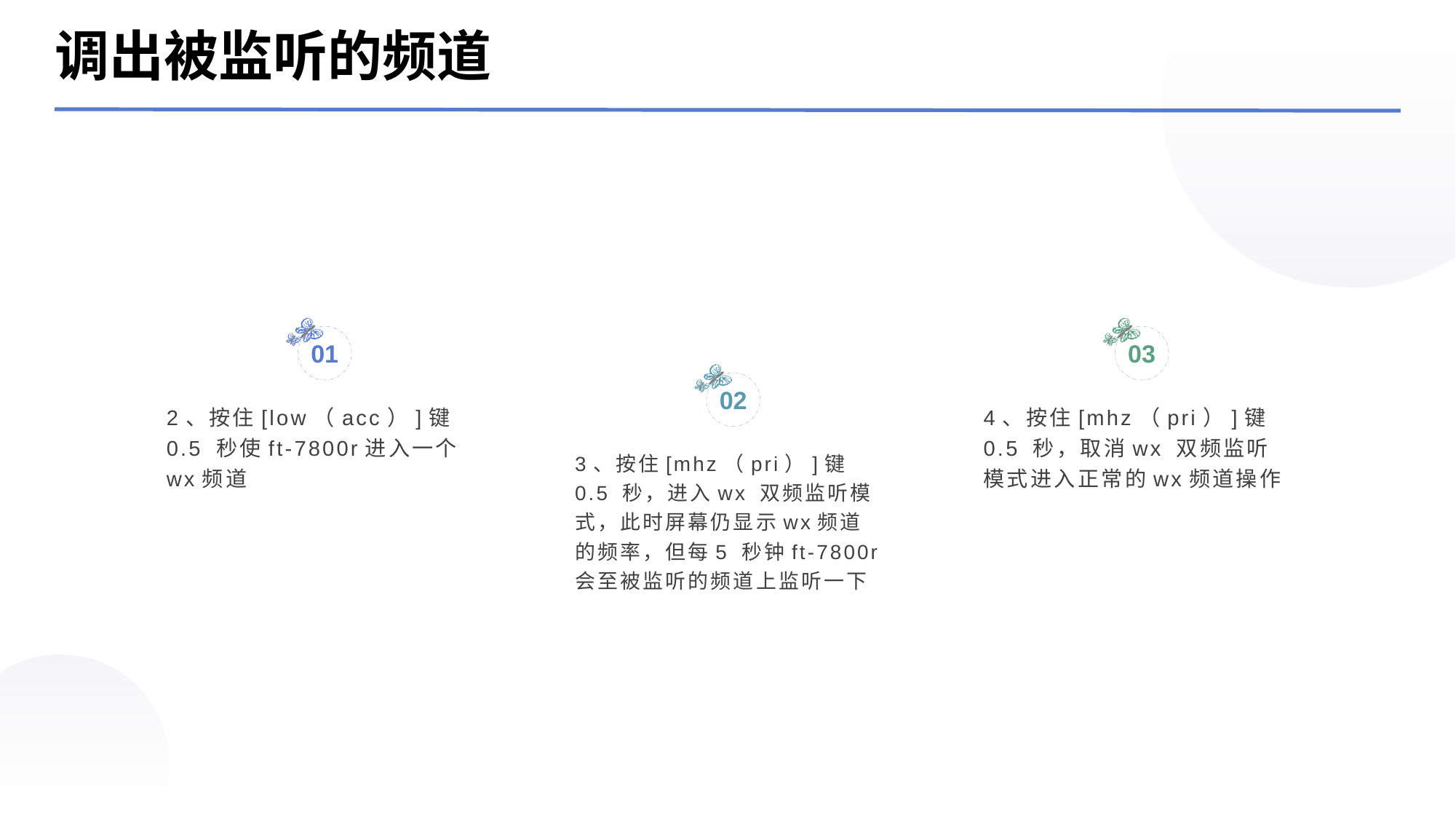

调出被监听的频道

03
01

02

2、按住[low（acc）]键0.5 秒使ft-7800r进入一个wx频道
4、按住[mhz（pri）]键0.5 秒，取消wx 双频监听模式进入正常的wx频道操作
3、按住[mhz（pri）]键0.5 秒，进入wx 双频监听模式，此时屏幕仍显示wx频道的频率，但每5 秒钟ft-7800r会至被监听的频道上监听一下